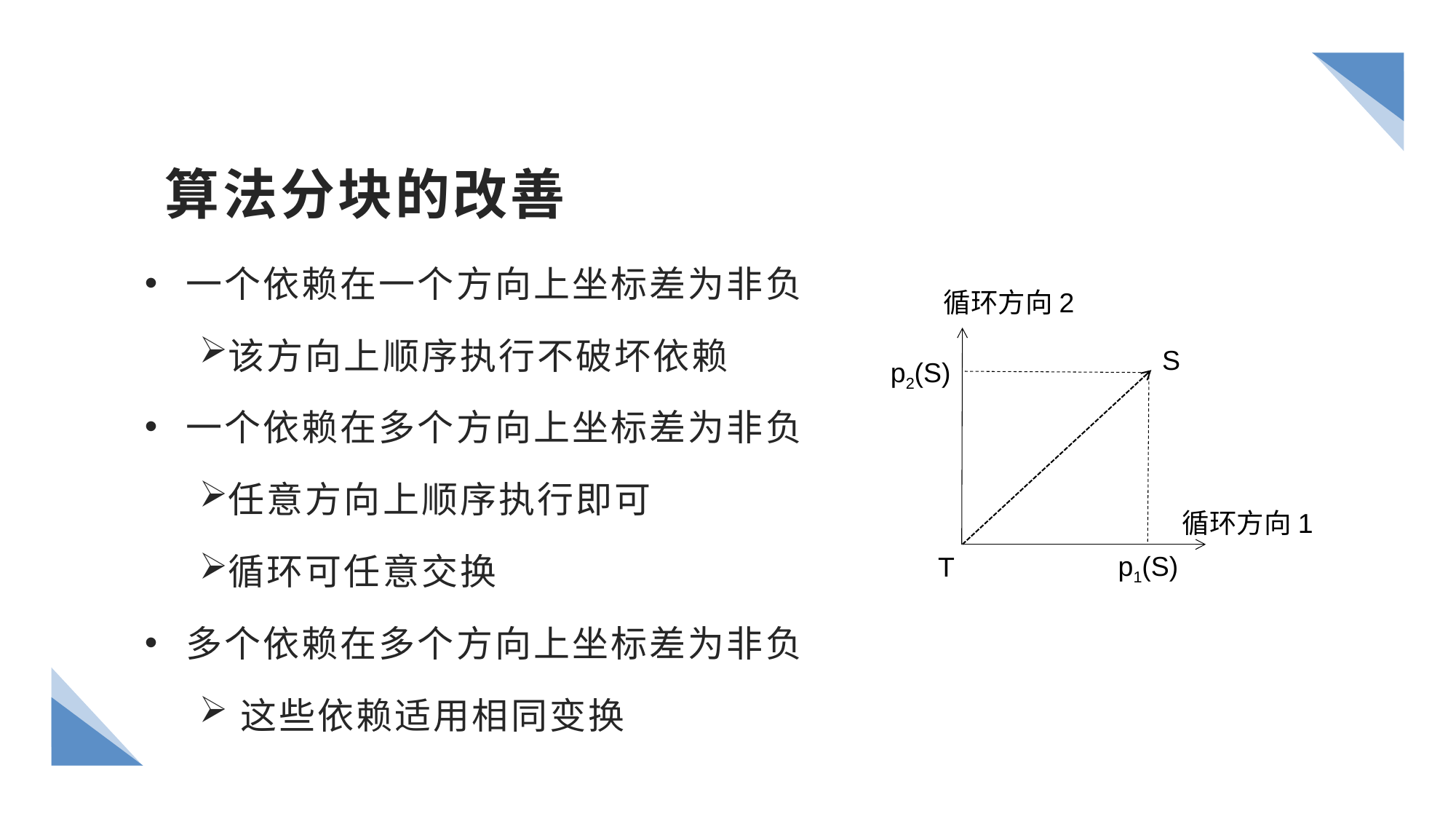

# 算法分块的改善
一个依赖在一个方向上坐标差为非负
该方向上顺序执行不破坏依赖
一个依赖在多个方向上坐标差为非负
任意方向上顺序执行即可
循环可任意交换
多个依赖在多个方向上坐标差为非负
这些依赖适用相同变换
循环方向2
S
循环方向1
T
p2(S)
p1(S)